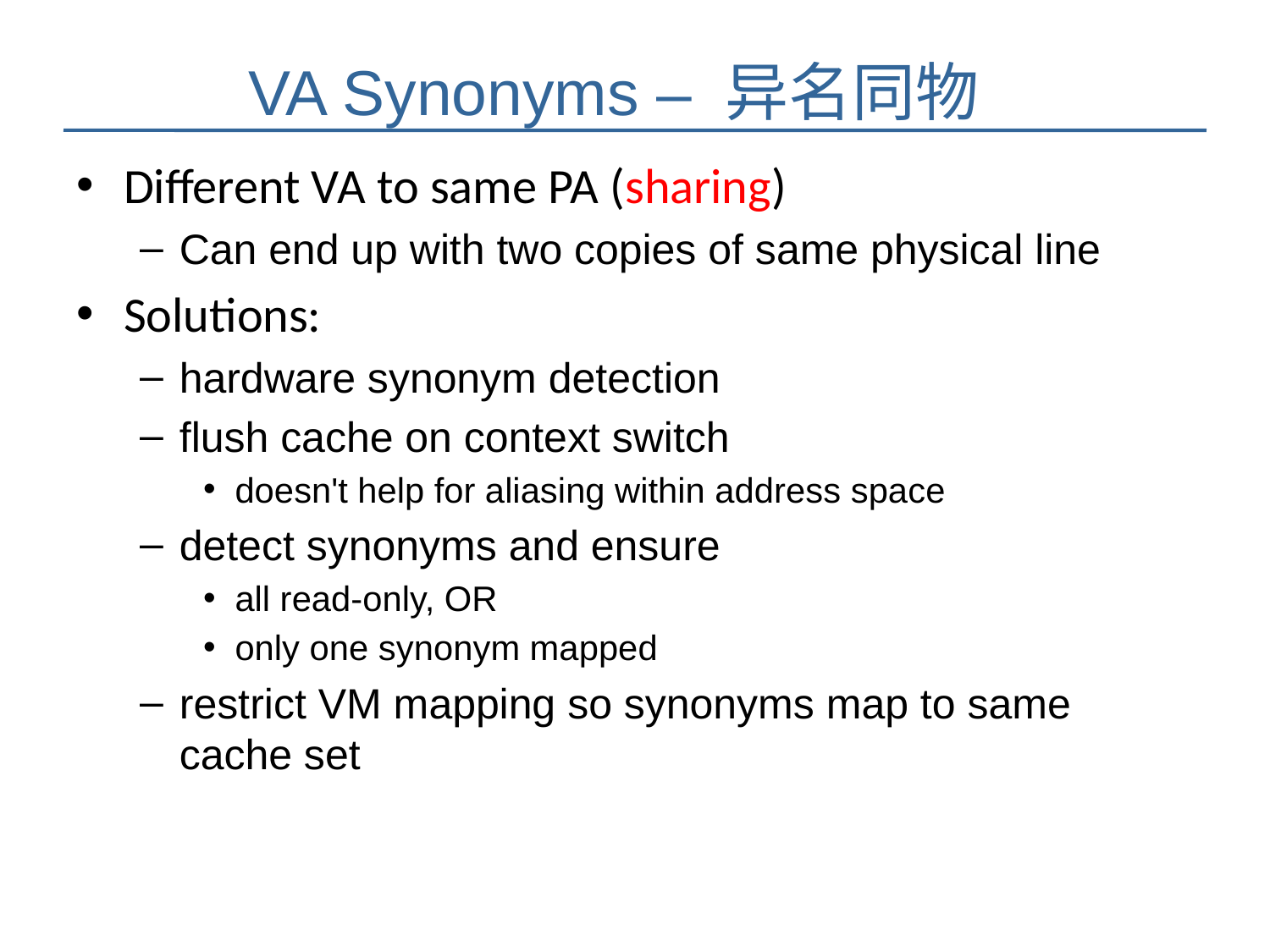

# VA Synonyms – 异名同物
Different VA to same PA (sharing)
Can end up with two copies of same physical line
Solutions:
hardware synonym detection
flush cache on context switch
doesn't help for aliasing within address space
detect synonyms and ensure
all read-only, OR
only one synonym mapped
restrict VM mapping so synonyms map to same cache set